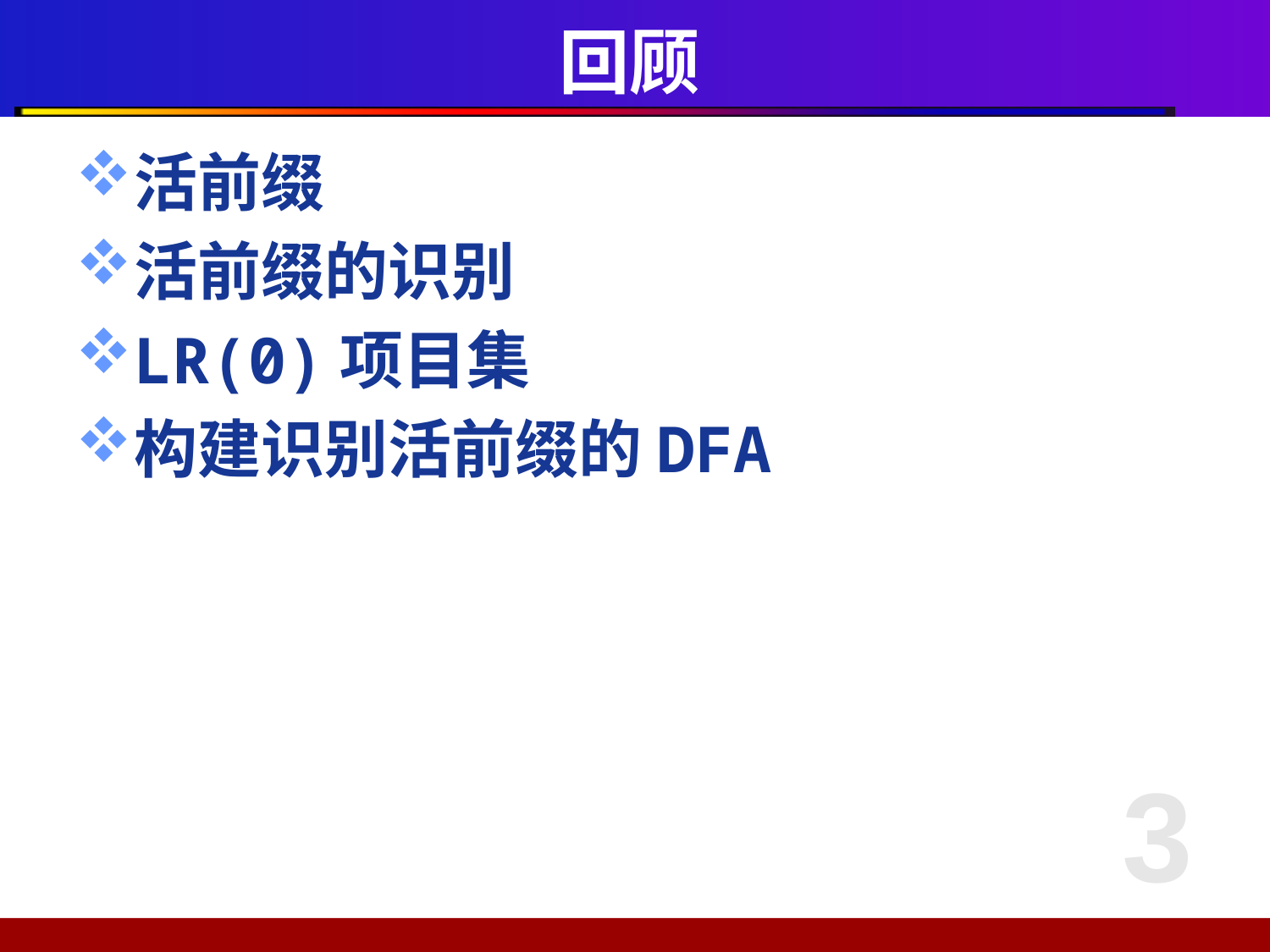

# 回顾
活前缀
活前缀的识别
LR(0)项目集
构建识别活前缀的DFA

3